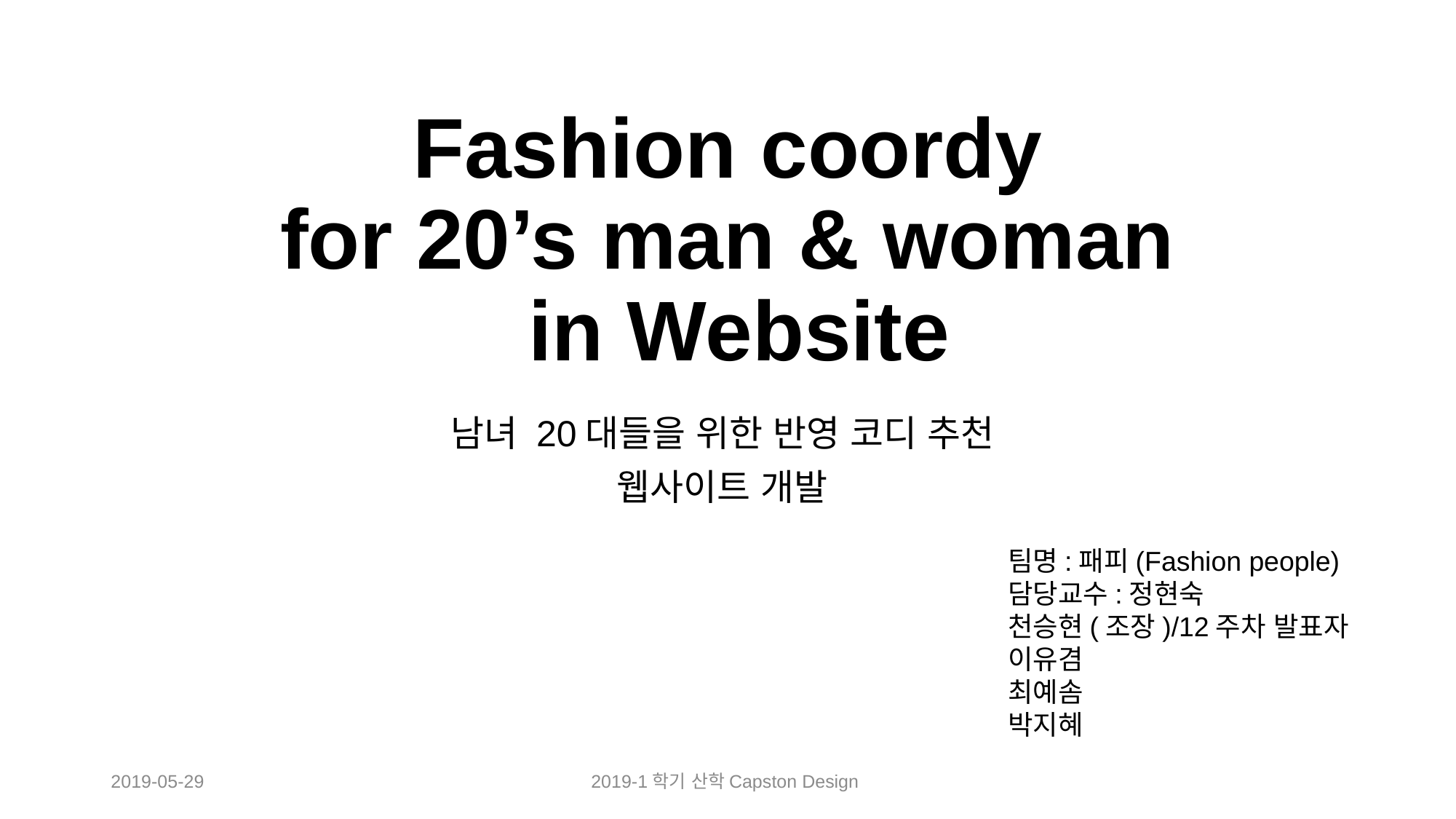

# Fashion coordy for 20’s man & woman in Website
남녀 20대들을 위한 반영 코디 추천
웹사이트 개발
팀명:패피(Fashion people)
담당교수:정현숙
천승현(조장)/12주차 발표자
이유겸
최예솜
박지혜
2019-05-29
2019-1학기 산학Capston Design